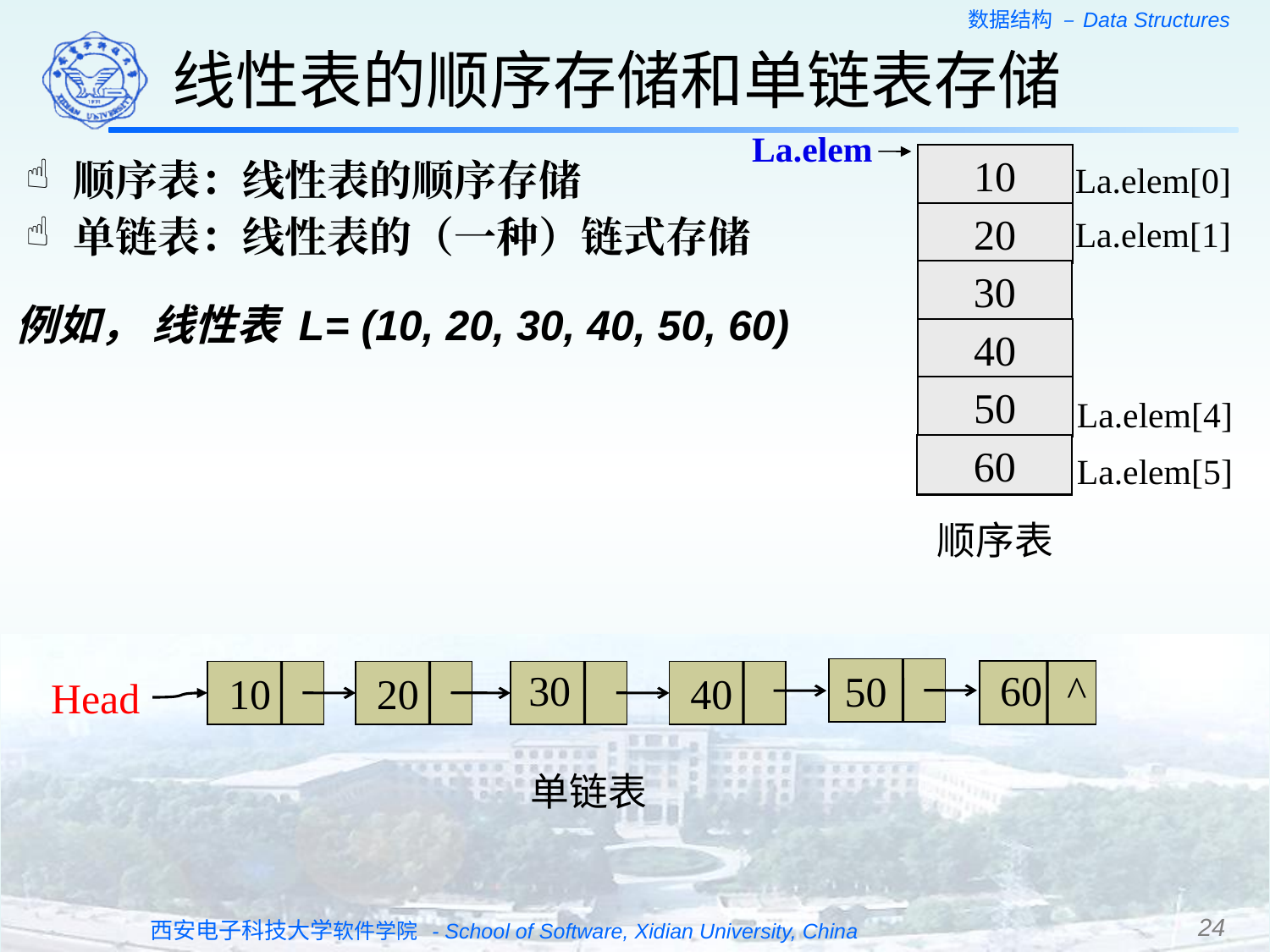

线性表的顺序存储和单链表存储
La.elem
10

La.elem[0]
20
La.elem[1]
30
40
50
La.elem[4]
60
La.elem[5]
顺序表：线性表的顺序存储
单链表：线性表的（一种）链式存储
例如， 线性表 L= (10, 20, 30, 40, 50, 60)
顺序表
50

 60    ^

10

20

30

40

Head

单链表
24